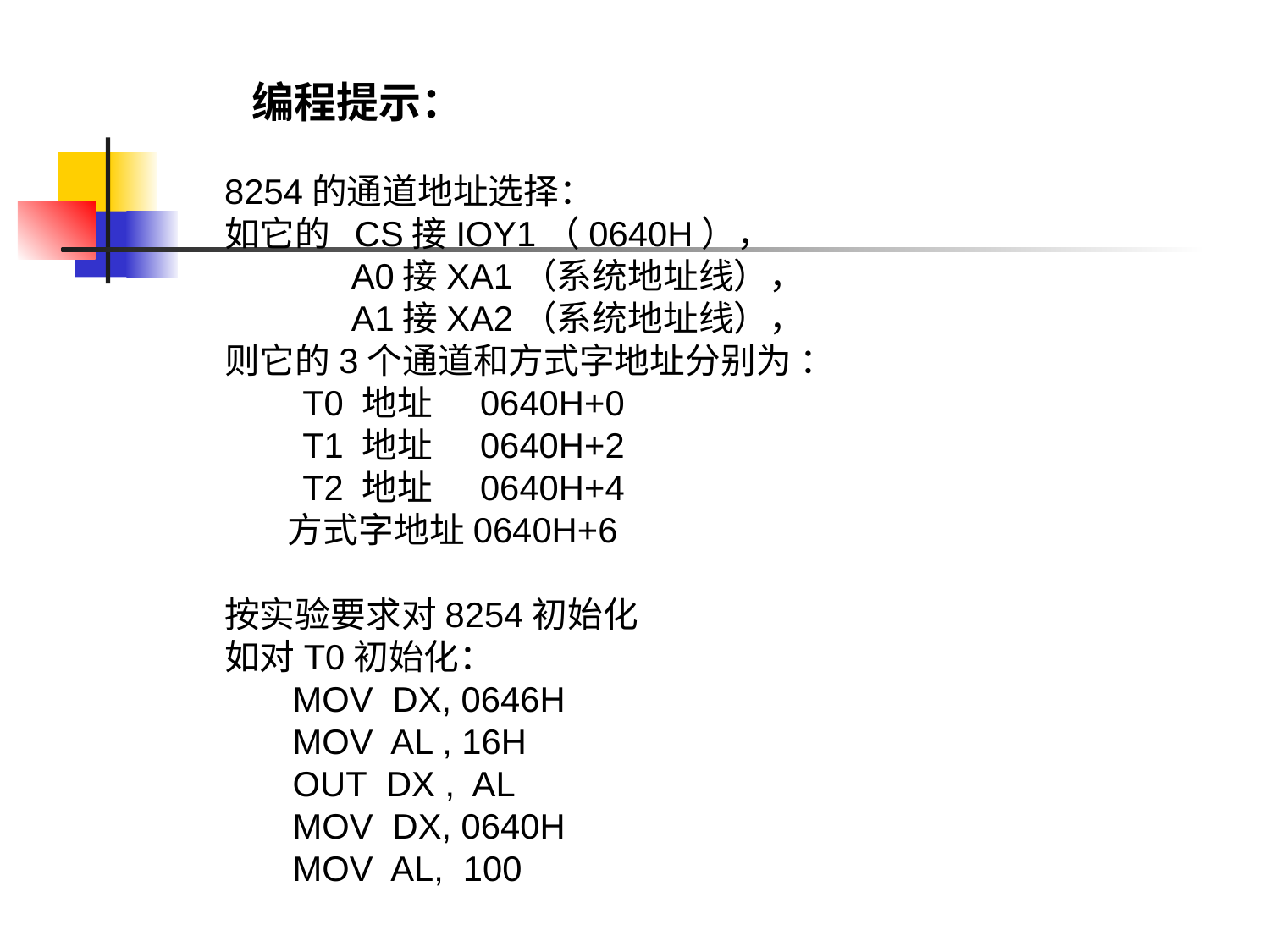

编程提示：
8254的通道地址选择：
如它的  CS接IOY1（0640H），
             A0接XA1（系统地址线），
             A1接XA2（系统地址线），
则它的3个通道和方式字地址分别为 ：
        T0 地址     0640H+0
        T1 地址     0640H+2
        T2 地址     0640H+4
       方式字地址0640H+6

按实验要求对8254初始化
如对T0初始化：
       MOV  DX, 0646H
       MOV  AL , 16H
       OUT  DX ,  AL
       MOV  DX, 0640H
       MOV  AL,  100